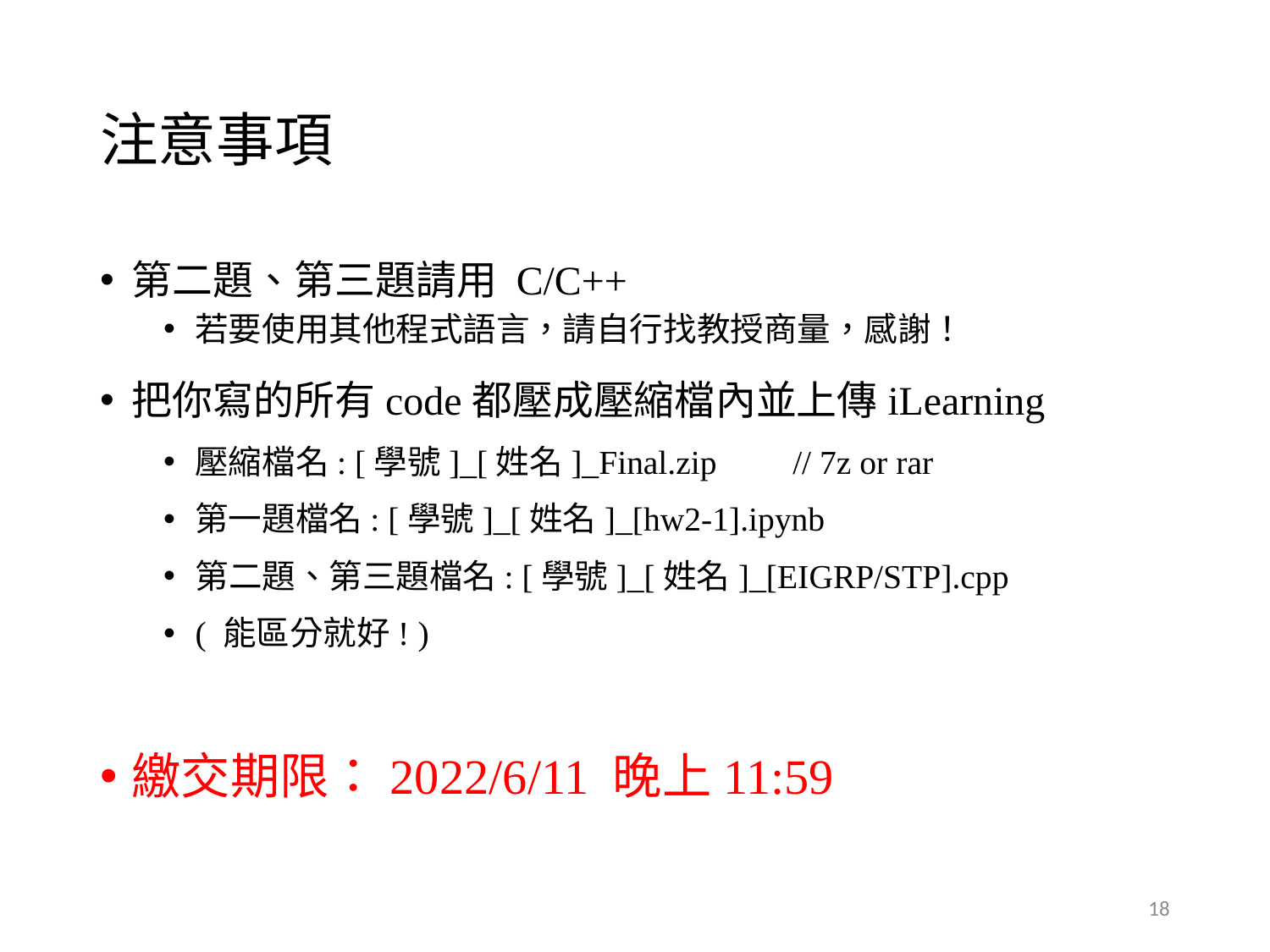

# 注意事項
第二題、第三題請用 C/C++
若要使用其他程式語言，請自行找教授商量，感謝！
把你寫的所有code都壓成壓縮檔內並上傳iLearning
壓縮檔名: [學號]_[姓名]_Final.zip         // 7z or rar
第一題檔名: [學號]_[姓名]_[hw2-1].ipynb
第二題、第三題檔名: [學號]_[姓名]_[EIGRP/STP].cpp
( 能區分就好! )

繳交期限：2022/6/11 晚上11:59
18